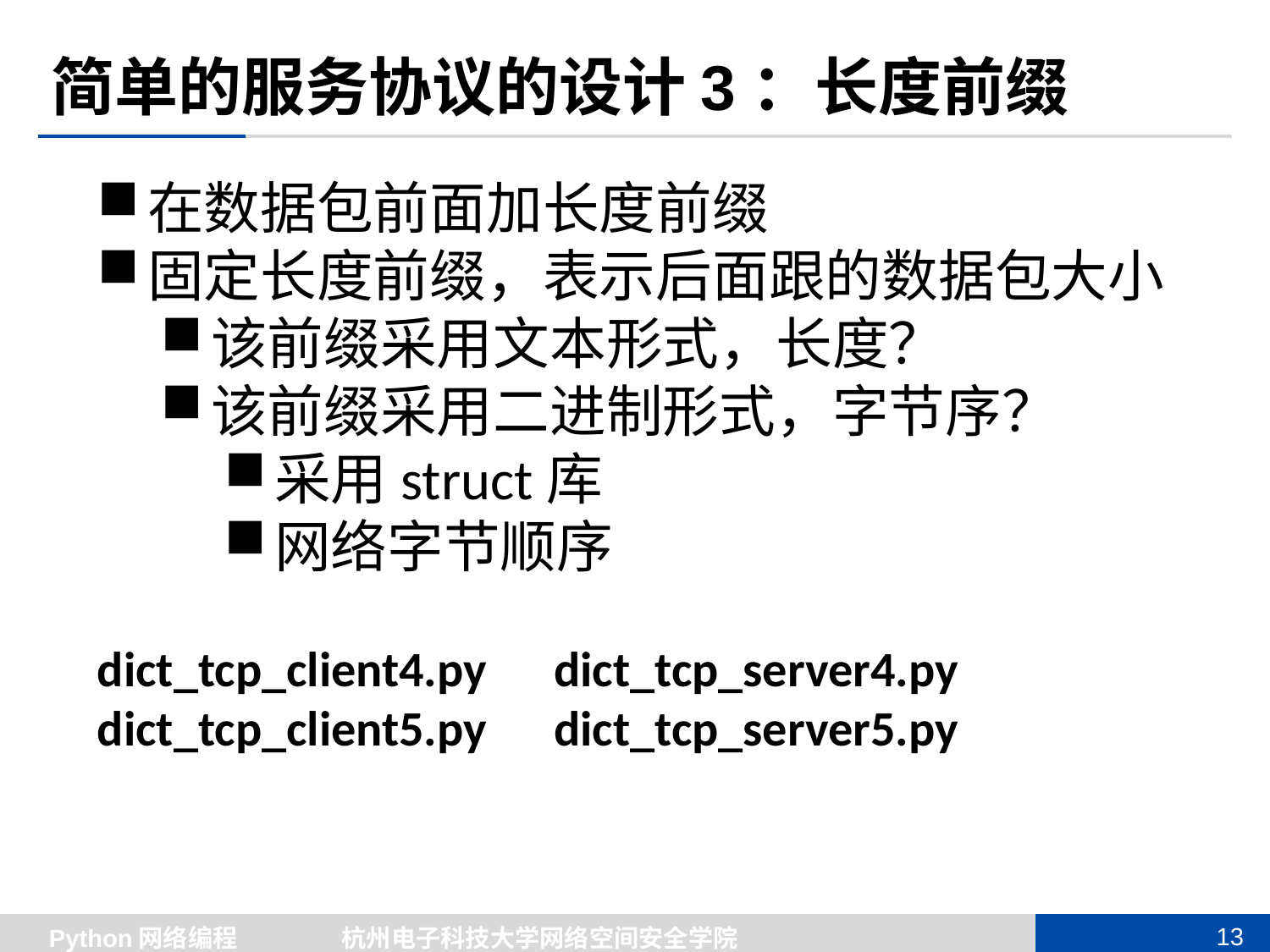

# 简单的服务协议的设计3：长度前缀
在数据包前面加长度前缀
固定长度前缀，表示后面跟的数据包大小
该前缀采用文本形式，长度？
该前缀采用二进制形式，字节序？
采用struct库
网络字节顺序

dict_tcp_client4.py      dict_tcp_server4.py
dict_tcp_client5.py      dict_tcp_server5.py